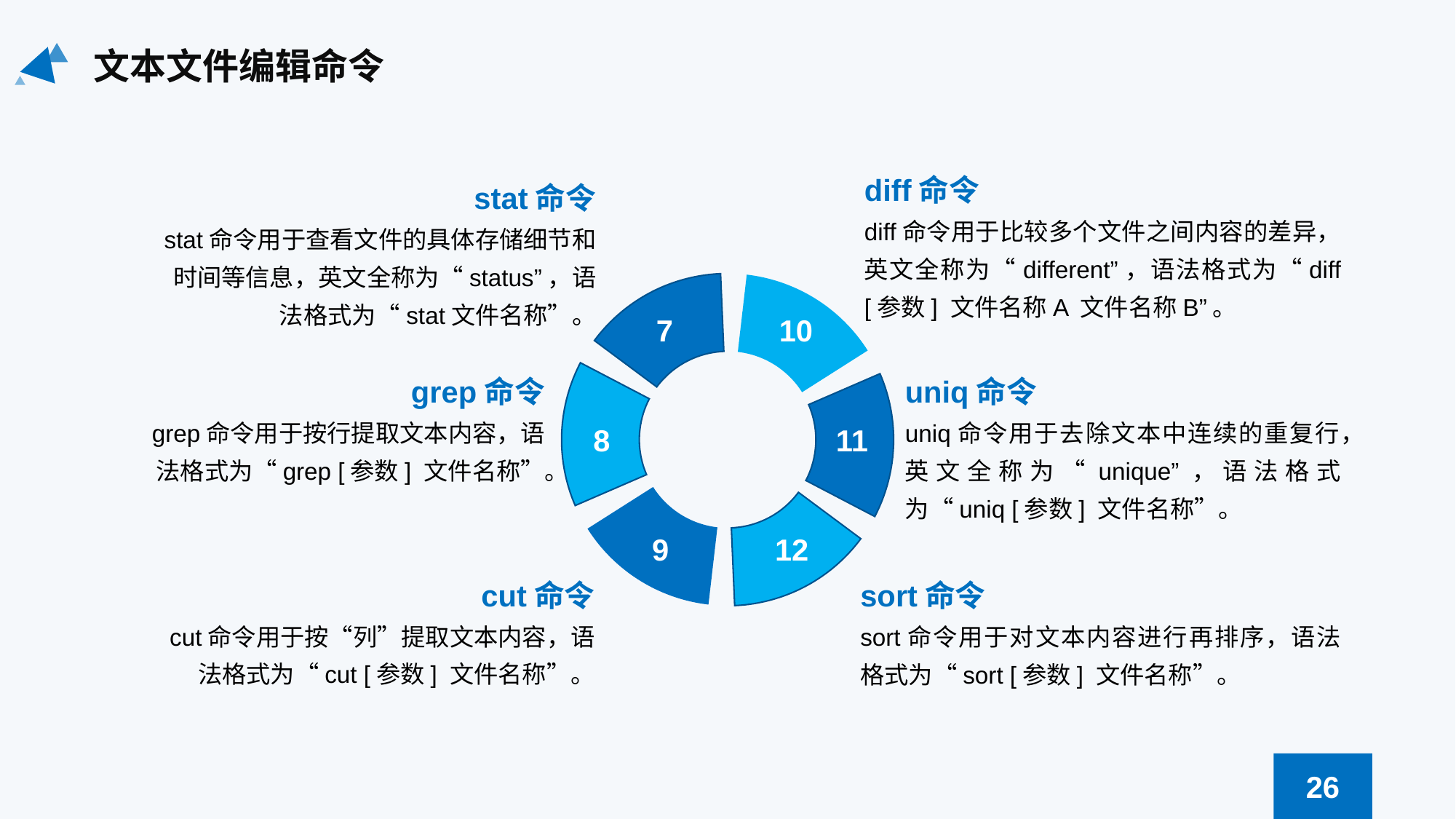

文本文件编辑命令

diff命令
stat命令
diff命令用于比较多个文件之间内容的差异，英文全称为“different”，语法格式为“diff [参数] 文件名称A 文件名称B”。
stat命令用于查看文件的具体存储细节和时间等信息，英文全称为“status”，语法格式为“stat文件名称”。

7
8
9
10
grep命令
uniq命令
grep命令用于按行提取文本内容，语法格式为“grep [参数] 文件名称”。
uniq命令用于去除文本中连续的重复行，英文全称为“unique”，语法格式为“uniq [参数] 文件名称”。
11
12
cut命令
sort命令
cut命令用于按“列”提取文本内容，语法格式为“cut [参数] 文件名称”。
sort命令用于对文本内容进行再排序，语法格式为“sort [参数] 文件名称”。

26